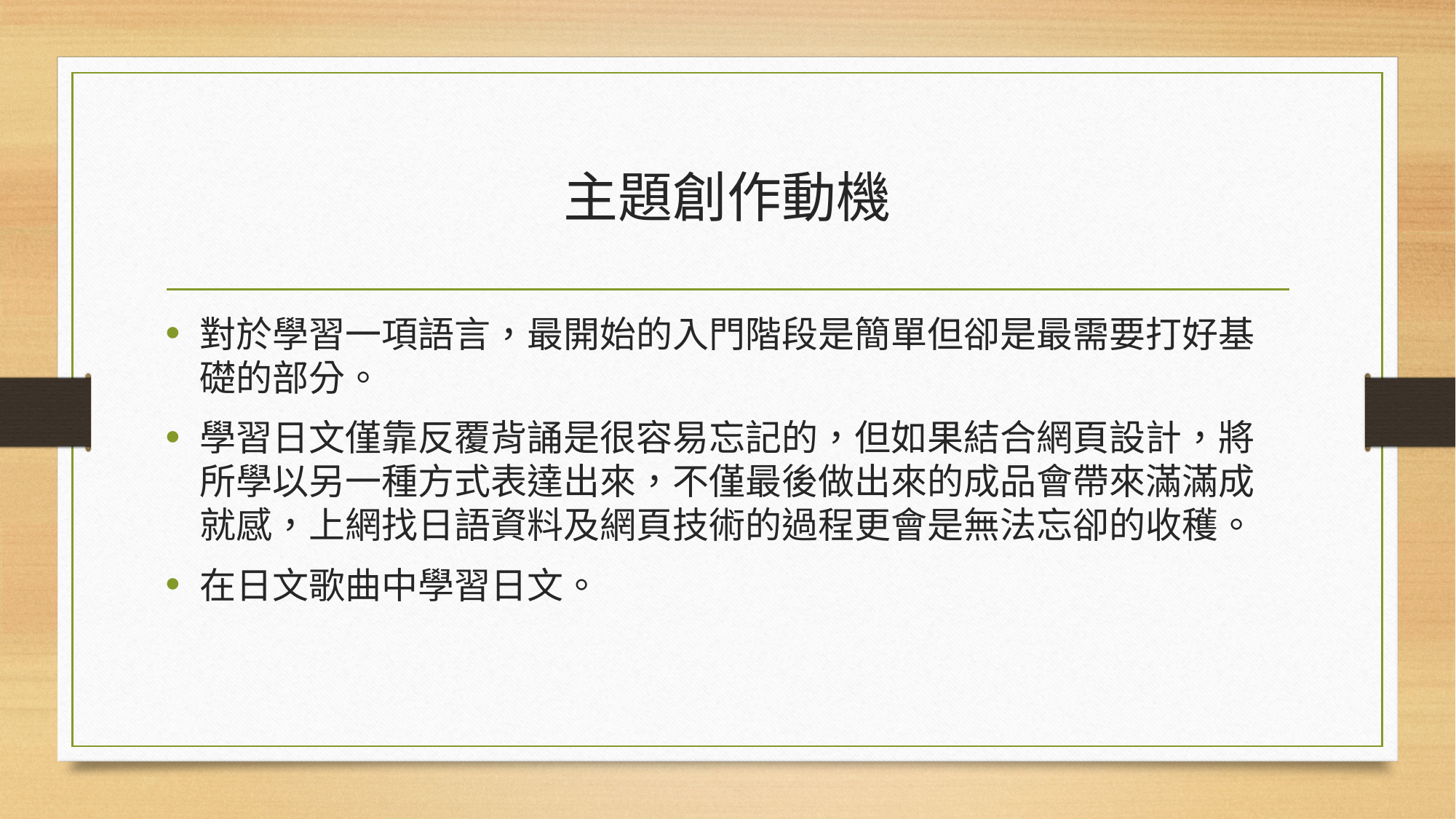

# 主題創作動機
對於學習一項語言，最開始的入門階段是簡單但卻是最需要打好基礎的部分。
學習日文僅靠反覆背誦是很容易忘記的，但如果結合網頁設計，將所學以另一種方式表達出來，不僅最後做出來的成品會帶來滿滿成就感，上網找日語資料及網頁技術的過程更會是無法忘卻的收穫。
在日文歌曲中學習日文。